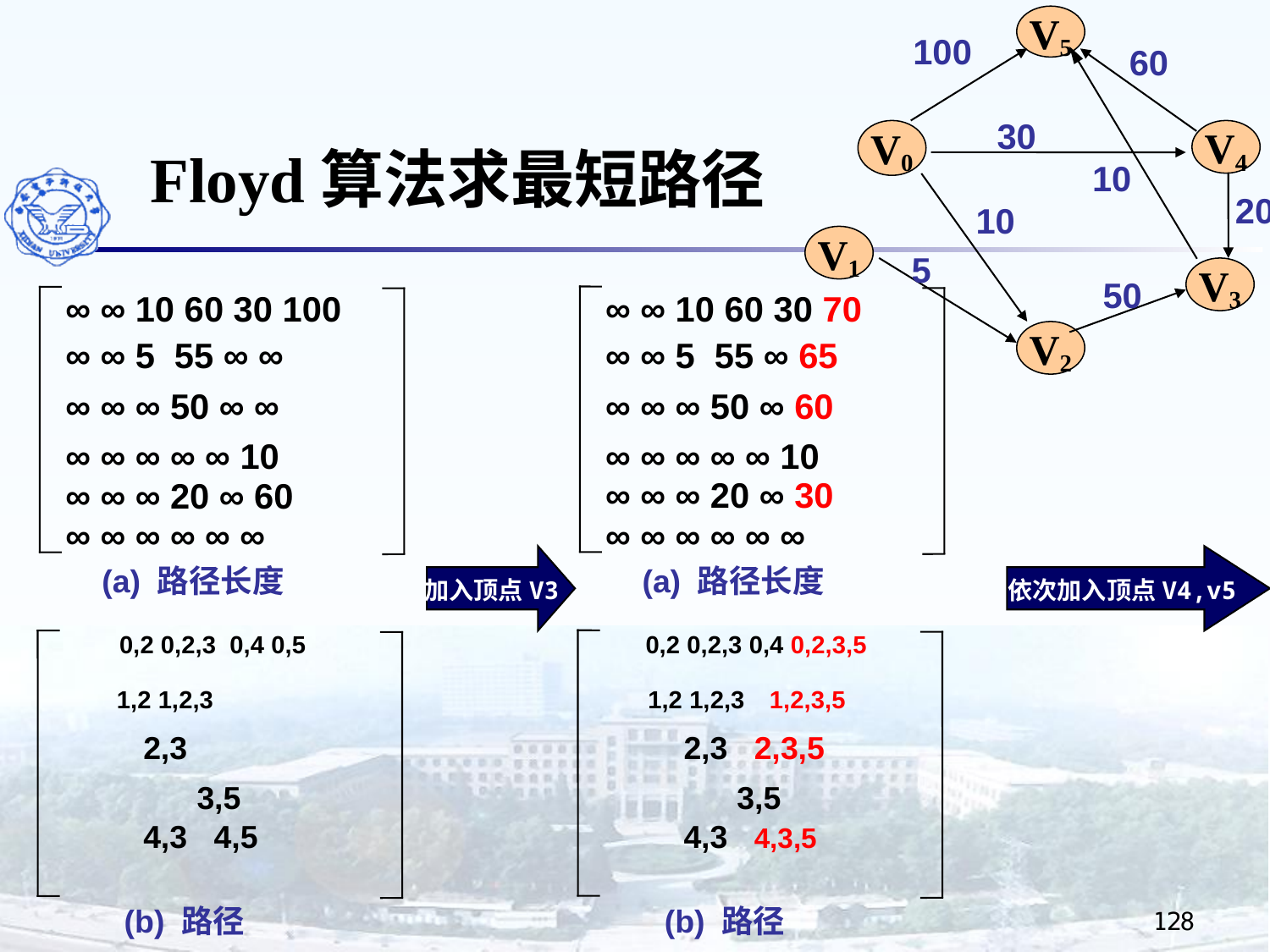

V5
100
60

30
V0
V4

10

20
10
V1
5

V3
50

V2
Floyd算法求最短路径
∞ ∞ 10 60 30 70

∞ ∞ 5  55 ∞ 65
∞ ∞ ∞ 50 ∞ 60
∞ ∞ ∞ ∞ ∞ 10
∞ ∞ ∞ 20 ∞ 30
∞ ∞ ∞ ∞ ∞ ∞

(a) 路径长度
      0,2 0,2,3 0,4 0,2,3,5

     1,2 1,2,3   1,2,3,5
         2,3   2,3,5
               3,5
         4,3   4,3,5

(b) 路径
∞ ∞ 10 60 30 100

∞ ∞ 5  55 ∞ ∞
∞ ∞ ∞ 50 ∞ ∞
∞ ∞ ∞ ∞ ∞ 10
∞ ∞ ∞ 20 ∞ 60
∞ ∞ ∞ ∞ ∞ ∞

(a) 路径长度
        0,2 0,2,3  0,4 0,5

      1,2 1,2,3
         2,3
               3,5
         4,3   4,5

(b) 路径
加入顶点V3
依次加入顶点V4,v5
128